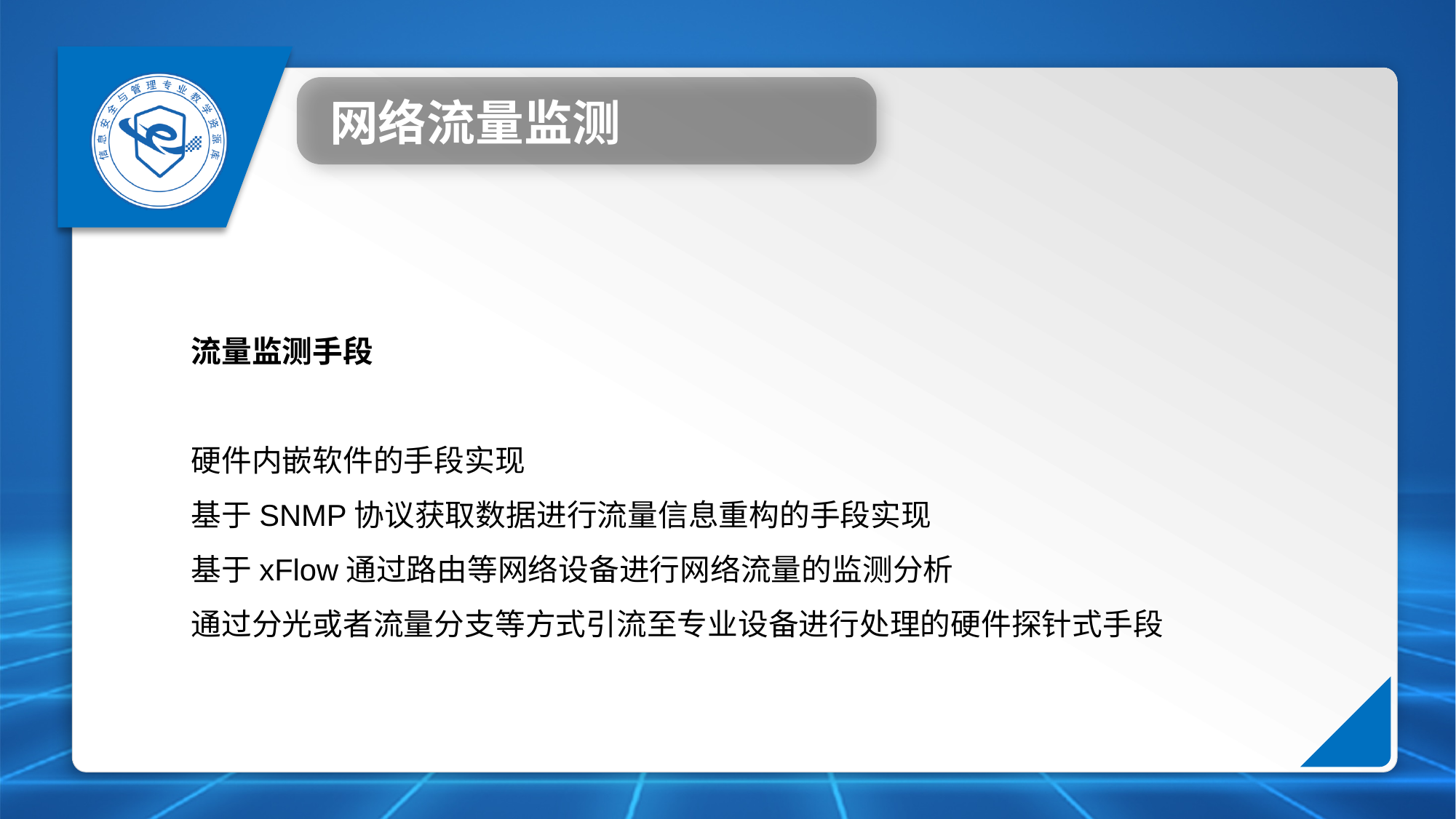

网络流量监测
流量监测手段

硬件内嵌软件的手段实现
基于SNMP协议获取数据进行流量信息重构的手段实现
基于xFlow通过路由等网络设备进行网络流量的监测分析
通过分光或者流量分支等方式引流至专业设备进行处理的硬件探针式手段